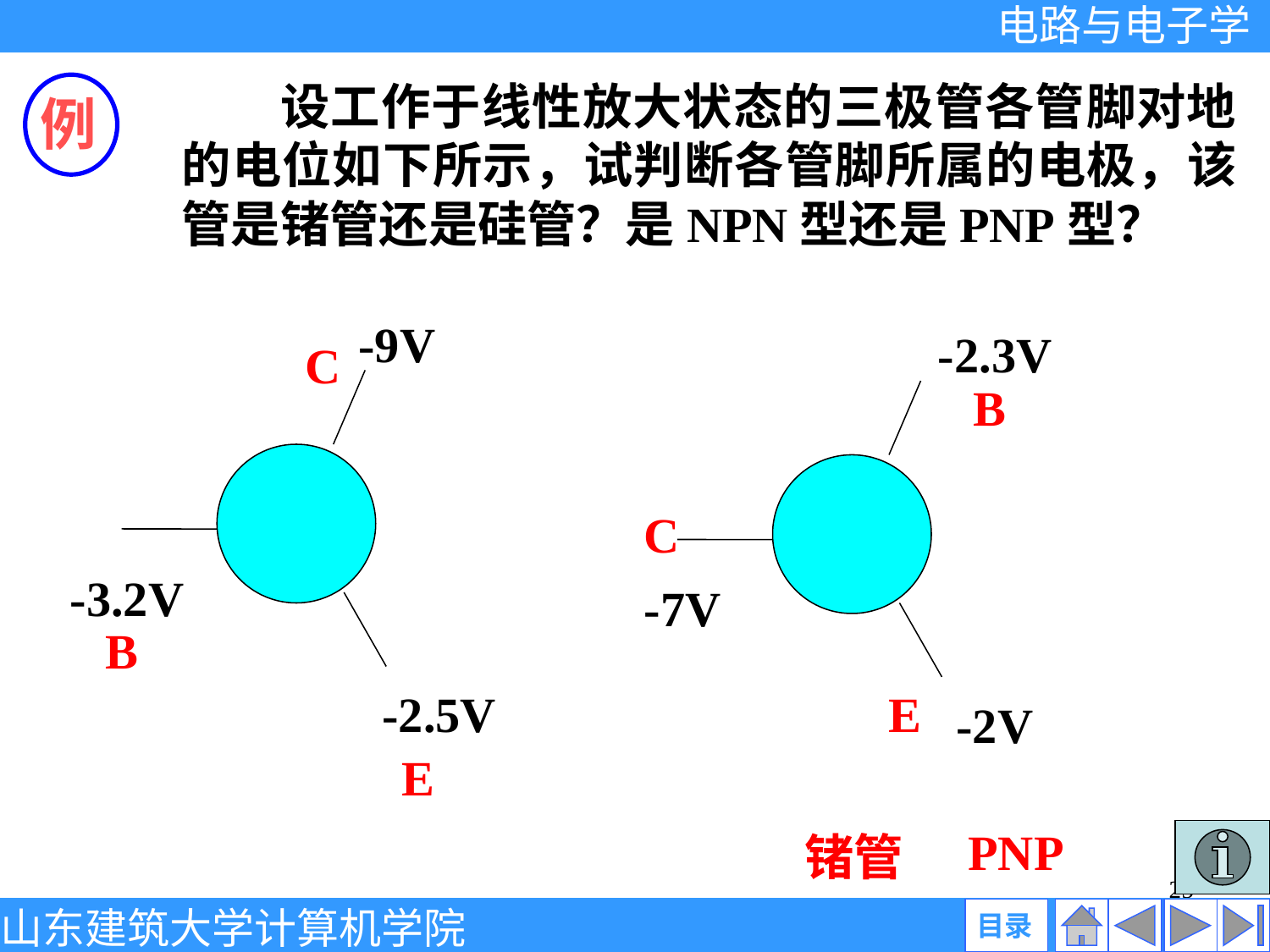

设工作于线性放大状态的三极管各管脚对地的电位如下所示，试判断各管脚所属的电极，该管是锗管还是硅管？是NPN型还是PNP型？

例
-9V

-3.2V

-2.5V
-2.3V

-7V

-2V
C
B
C
B
E
E
PNP
锗管